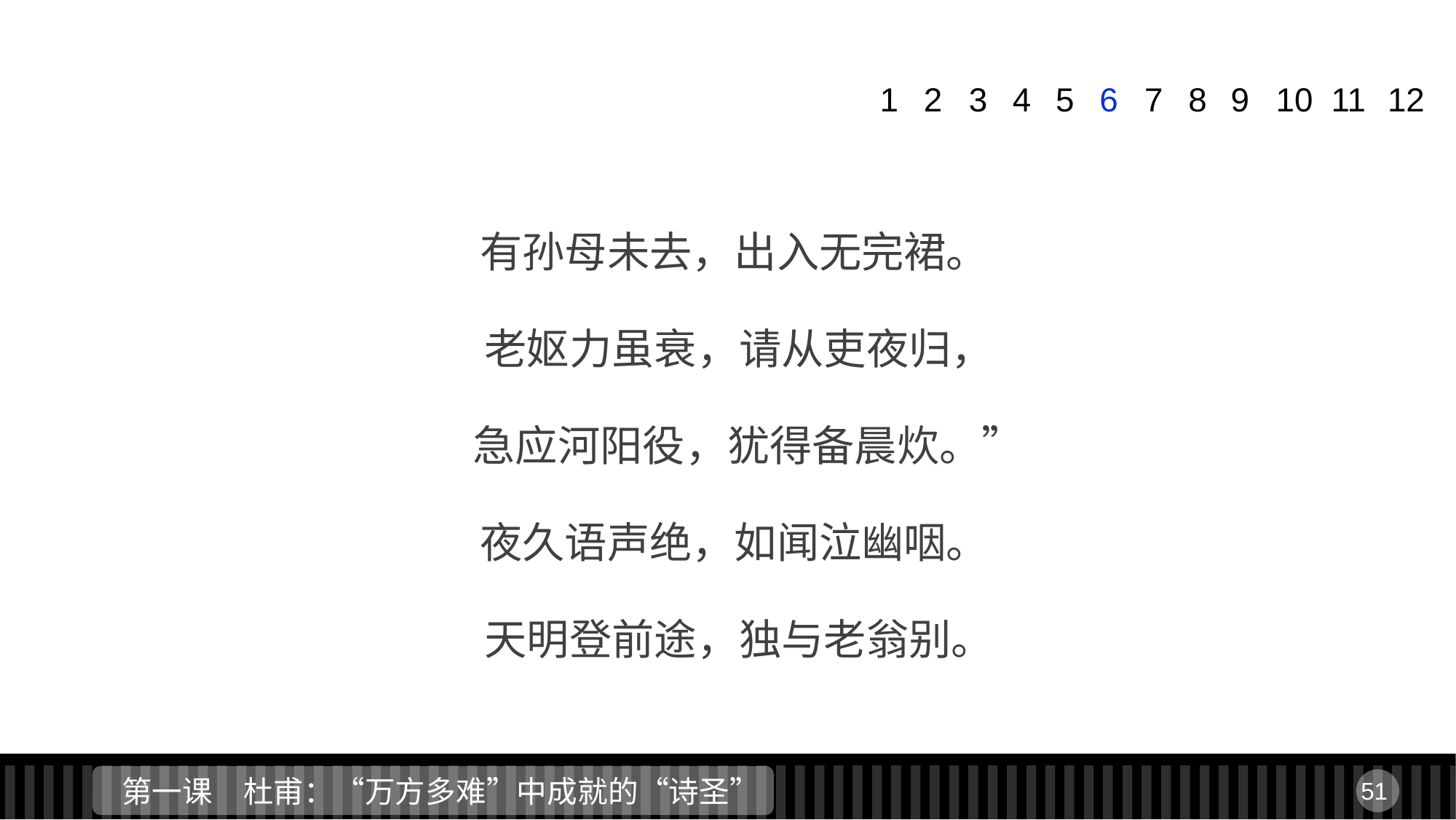

1
2
3
4
5
6
7
8
9
11
12
10
 有孙母未去，出入无完裙。
  老妪力虽衰，请从吏夜归，
    急应河阳役，犹得备晨炊。”
 夜久语声绝，如闻泣幽咽。
  天明登前途，独与老翁别。